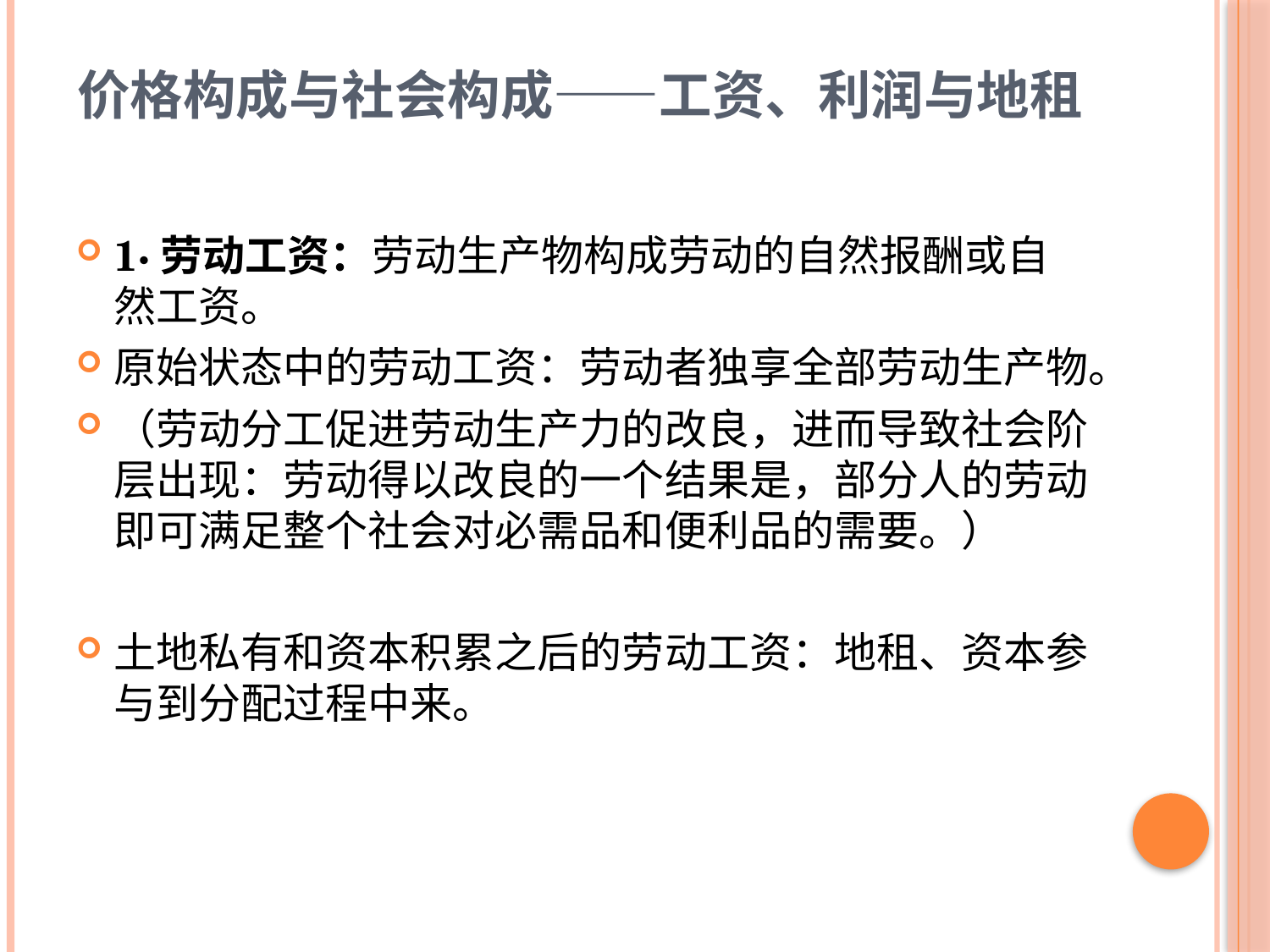

# 价格构成与社会构成——工资、利润与地租
1·劳动工资：劳动生产物构成劳动的自然报酬或自然工资。
原始状态中的劳动工资：劳动者独享全部劳动生产物。
（劳动分工促进劳动生产力的改良，进而导致社会阶层出现：劳动得以改良的一个结果是，部分人的劳动即可满足整个社会对必需品和便利品的需要。）

土地私有和资本积累之后的劳动工资：地租、资本参与到分配过程中来。